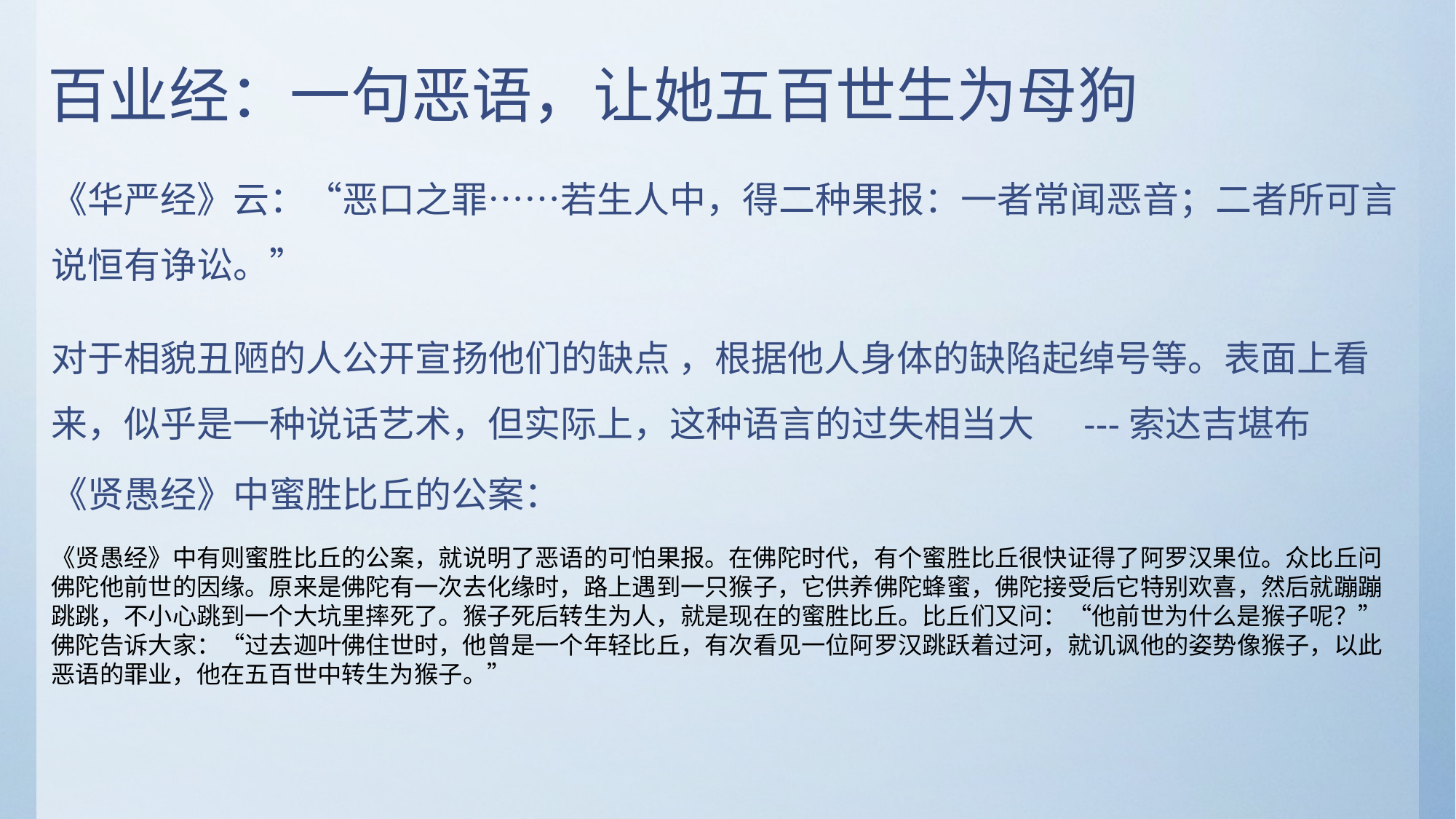

# 百业经：一句恶语，让她五百世生为母狗
《华严经》云：“恶口之罪……若生人中，得二种果报：一者常闻恶音；二者所可言说恒有诤讼。”
对于相貌丑陋的人公开宣扬他们的缺点 ，根据他人身体的缺陷起绰号等。表面上看来，似乎是一种说话艺术，但实际上，这种语言的过失相当大     ---索达吉堪布
《贤愚经》中蜜胜比丘的公案：
《贤愚经》中有则蜜胜比丘的公案，就说明了恶语的可怕果报。在佛陀时代，有个蜜胜比丘很快证得了阿罗汉果位。众比丘问佛陀他前世的因缘。原来是佛陀有一次去化缘时，路上遇到一只猴子，它供养佛陀蜂蜜，佛陀接受后它特别欢喜，然后就蹦蹦跳跳，不小心跳到一个大坑里摔死了。猴子死后转生为人，就是现在的蜜胜比丘。比丘们又问：“他前世为什么是猴子呢？”佛陀告诉大家：“过去迦叶佛住世时，他曾是一个年轻比丘，有次看见一位阿罗汉跳跃着过河，就讥讽他的姿势像猴子，以此恶语的罪业，他在五百世中转生为猴子。”